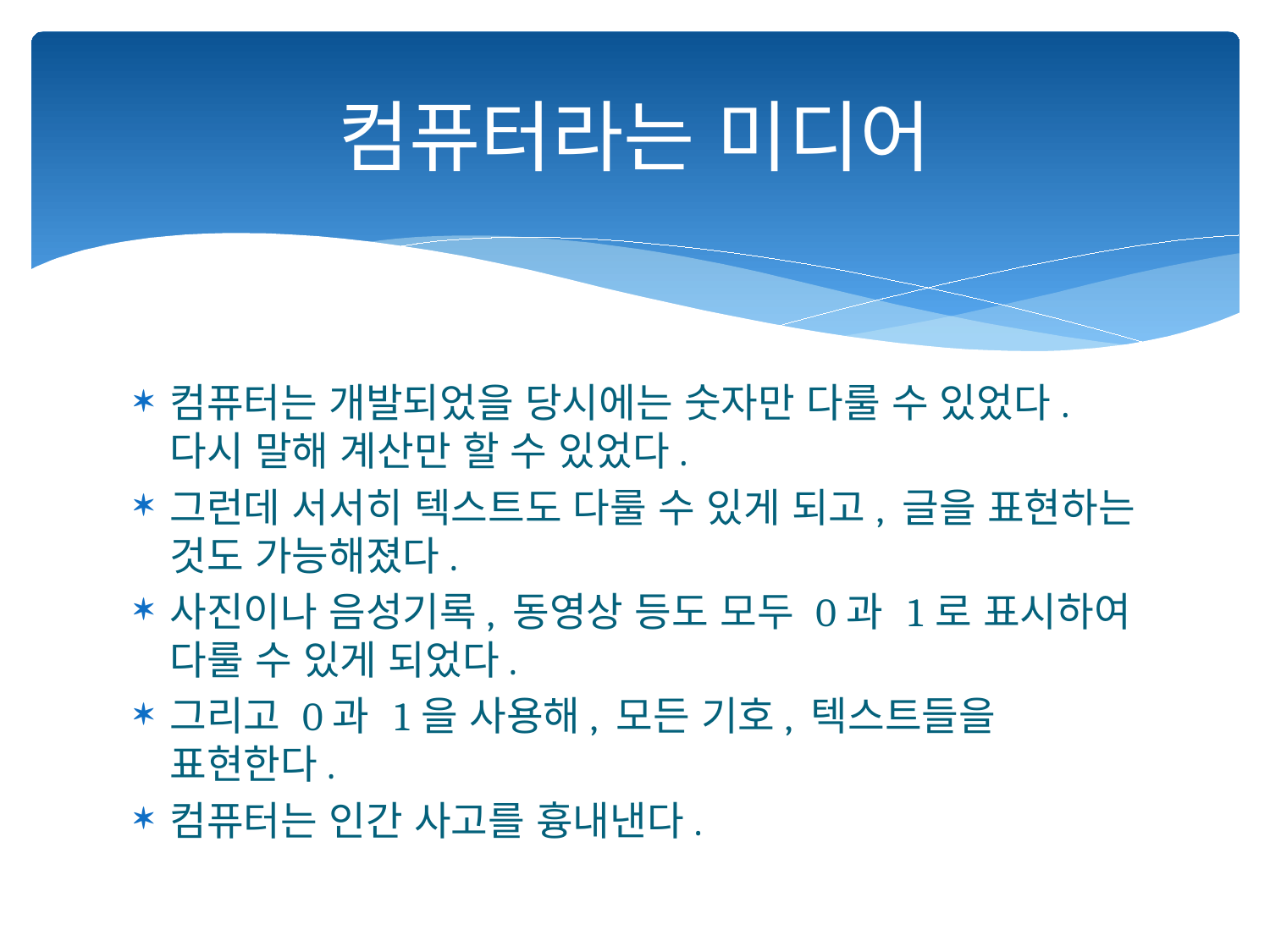

# 컴퓨터라는 미디어
컴퓨터는 개발되었을 당시에는 숫자만 다룰 수 있었다. 다시 말해 계산만 할 수 있었다.
그런데 서서히 텍스트도 다룰 수 있게 되고, 글을 표현하는 것도 가능해졌다.
사진이나 음성기록, 동영상 등도 모두 0과 1로 표시하여 다룰 수 있게 되었다.
그리고 0과 1을 사용해, 모든 기호, 텍스트들을 표현한다.
컴퓨터는 인간 사고를 흉내낸다.